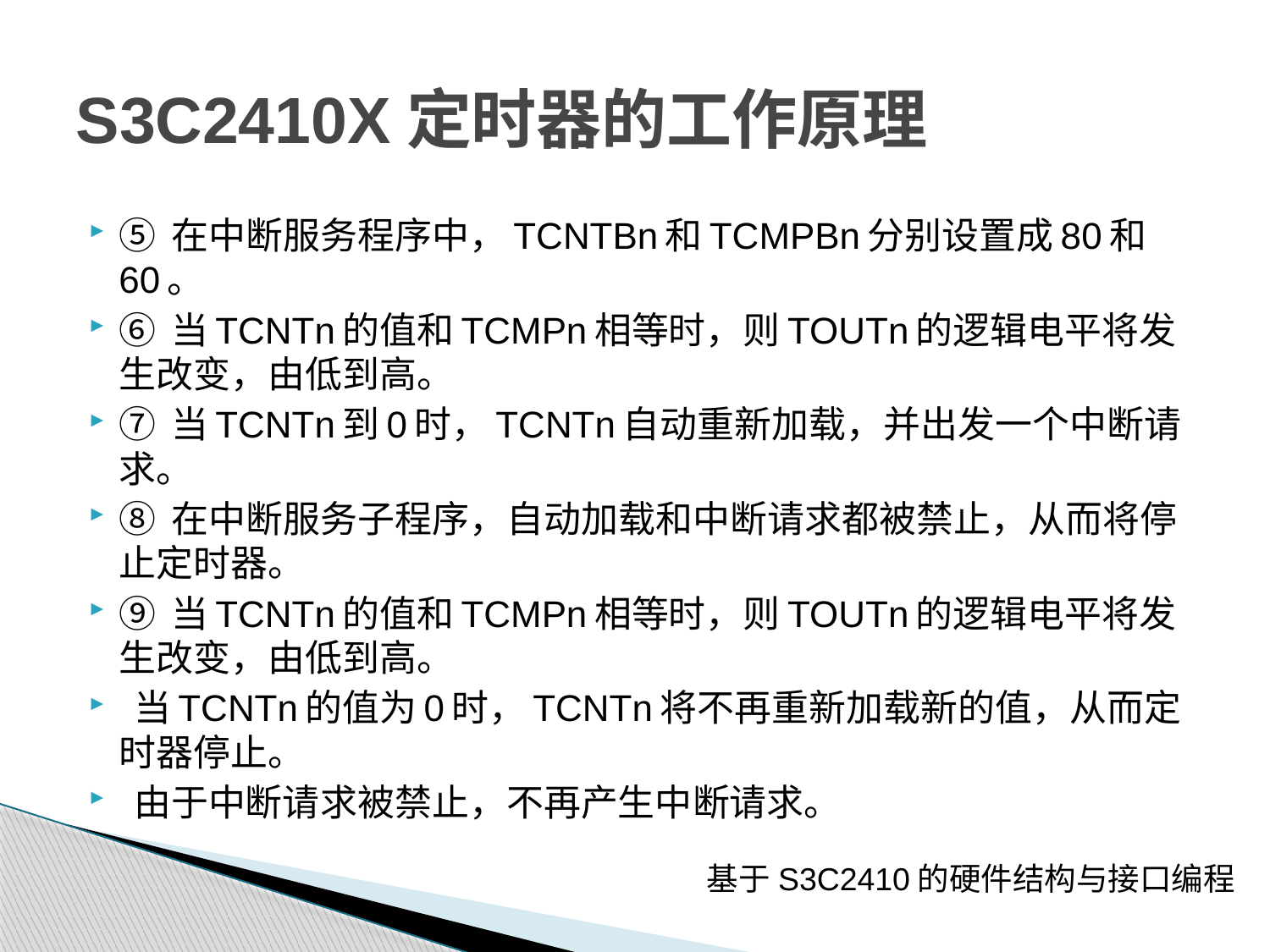

# S3C2410X定时器的工作原理
⑤ 在中断服务程序中，TCNTBn和TCMPBn分别设置成80和60。
⑥ 当TCNTn的值和TCMPn相等时，则TOUTn的逻辑电平将发生改变，由低到高。
⑦ 当TCNTn到0时，TCNTn自动重新加载，并出发一个中断请求。
⑧ 在中断服务子程序，自动加载和中断请求都被禁止，从而将停止定时器。
⑨ 当TCNTn的值和TCMPn相等时，则TOUTn的逻辑电平将发生改变，由低到高。
 当TCNTn的值为0时，TCNTn将不再重新加载新的值，从而定时器停止。
 由于中断请求被禁止，不再产生中断请求。

基于S3C2410的硬件结构与接口编程